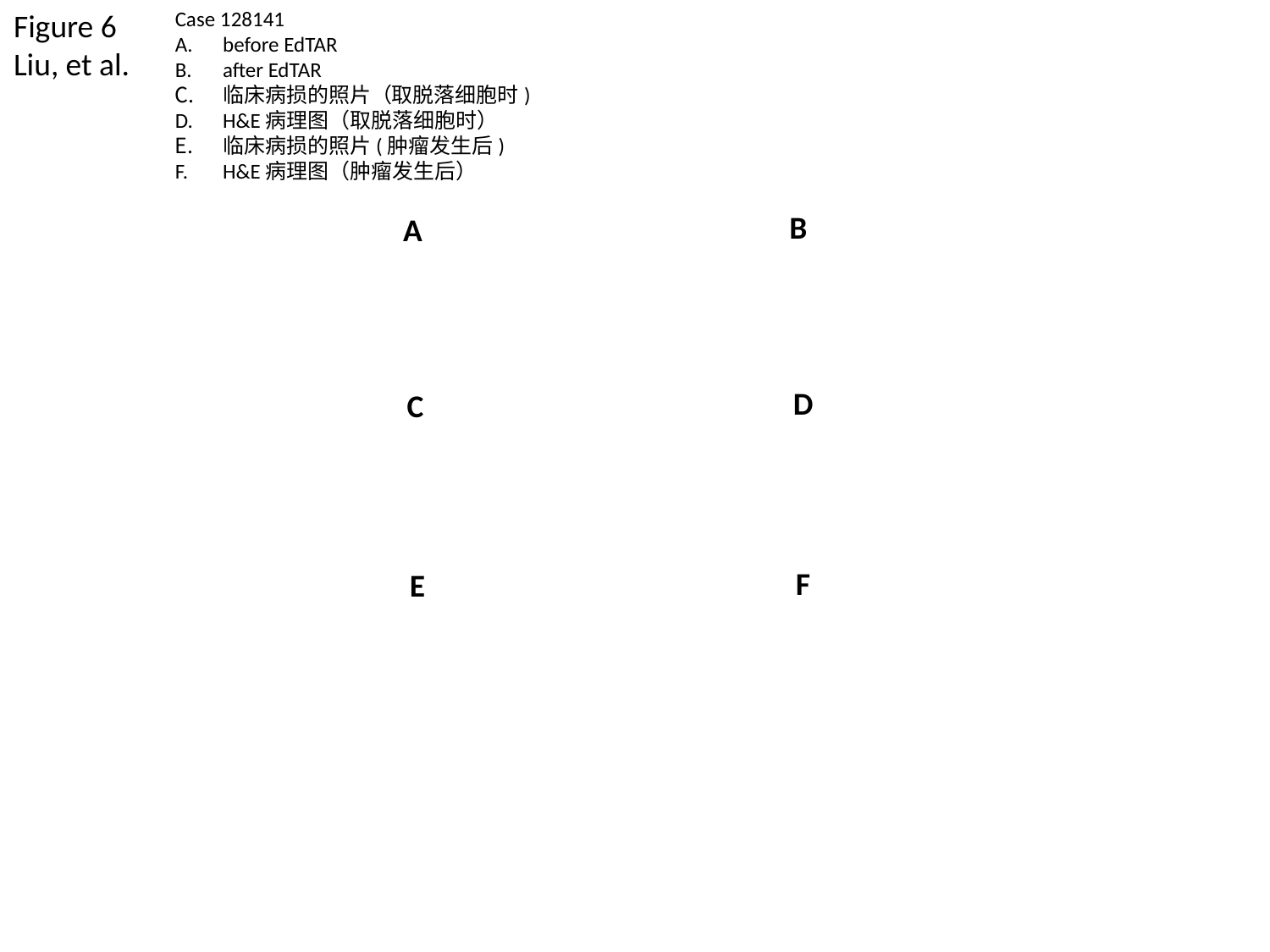

Figure 6
Liu, et al.
Case 128141
before EdTAR
after EdTAR
临床病损的照片（取脱落细胞时)
H&E病理图（取脱落细胞时）
临床病损的照片(肿瘤发生后)
H&E病理图（肿瘤发生后）
B
A
D
C
F
E